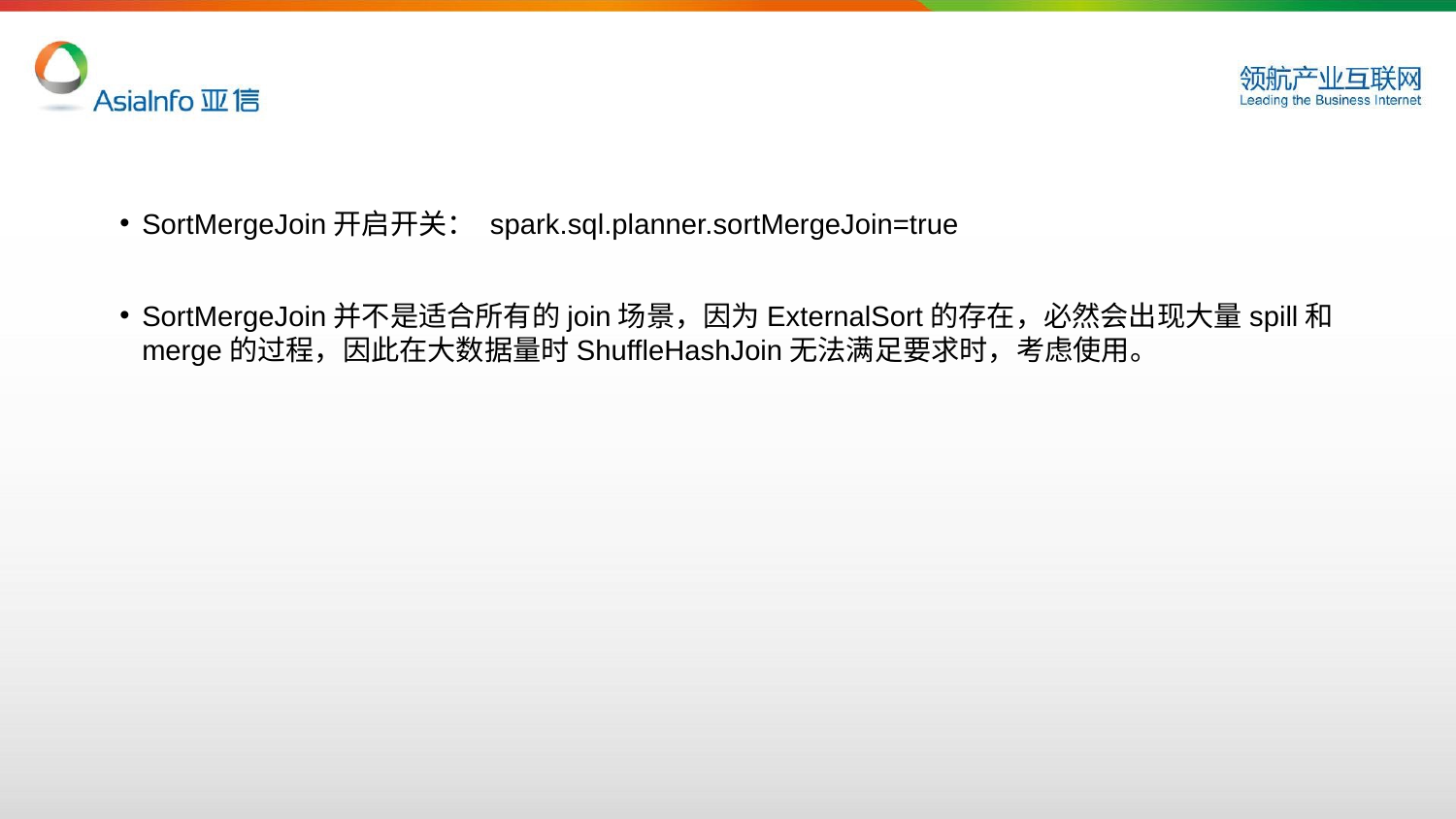

#
SortMergeJoin开启开关： spark.sql.planner.sortMergeJoin=true

SortMergeJoin并不是适合所有的join场景，因为ExternalSort的存在，必然会出现大量spill和merge的过程，因此在大数据量时ShuffleHashJoin无法满足要求时，考虑使用。